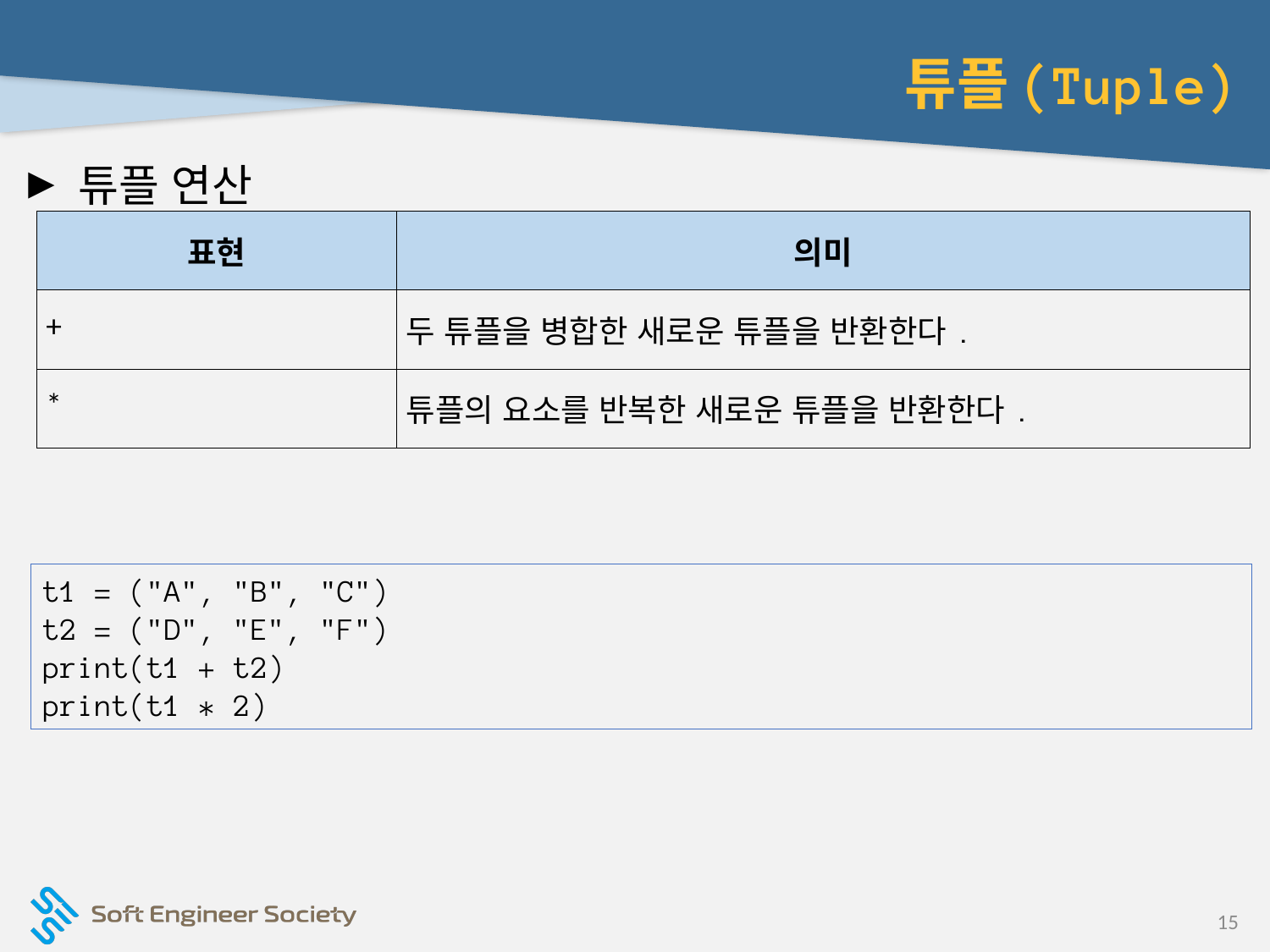

# 튜플(Tuple)
튜플 연산
| 표현 | 의미 |
| --- | --- |
| + | 두 튜플을 병합한 새로운 튜플을 반환한다. |
| \* | 튜플의 요소를 반복한 새로운 튜플을 반환한다. |
t1 = ("A", "B", "C")
t2 = ("D", "E", "F")
print(t1 + t2)
print(t1 * 2)
15